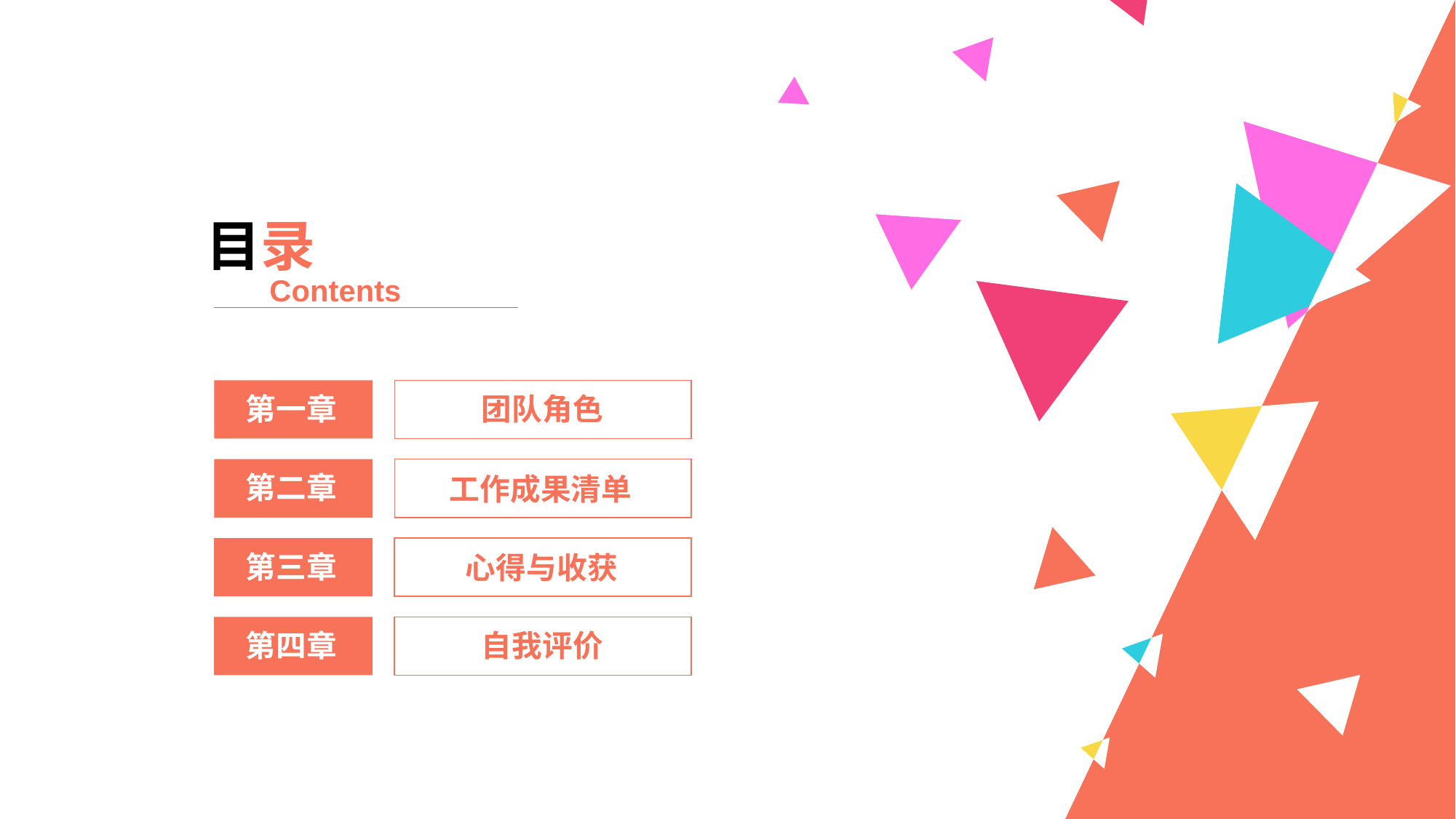

目录
Contents

第一章
团队角色

第二章
工作成果清单

第三章
心得与收获

第四章
自我评价